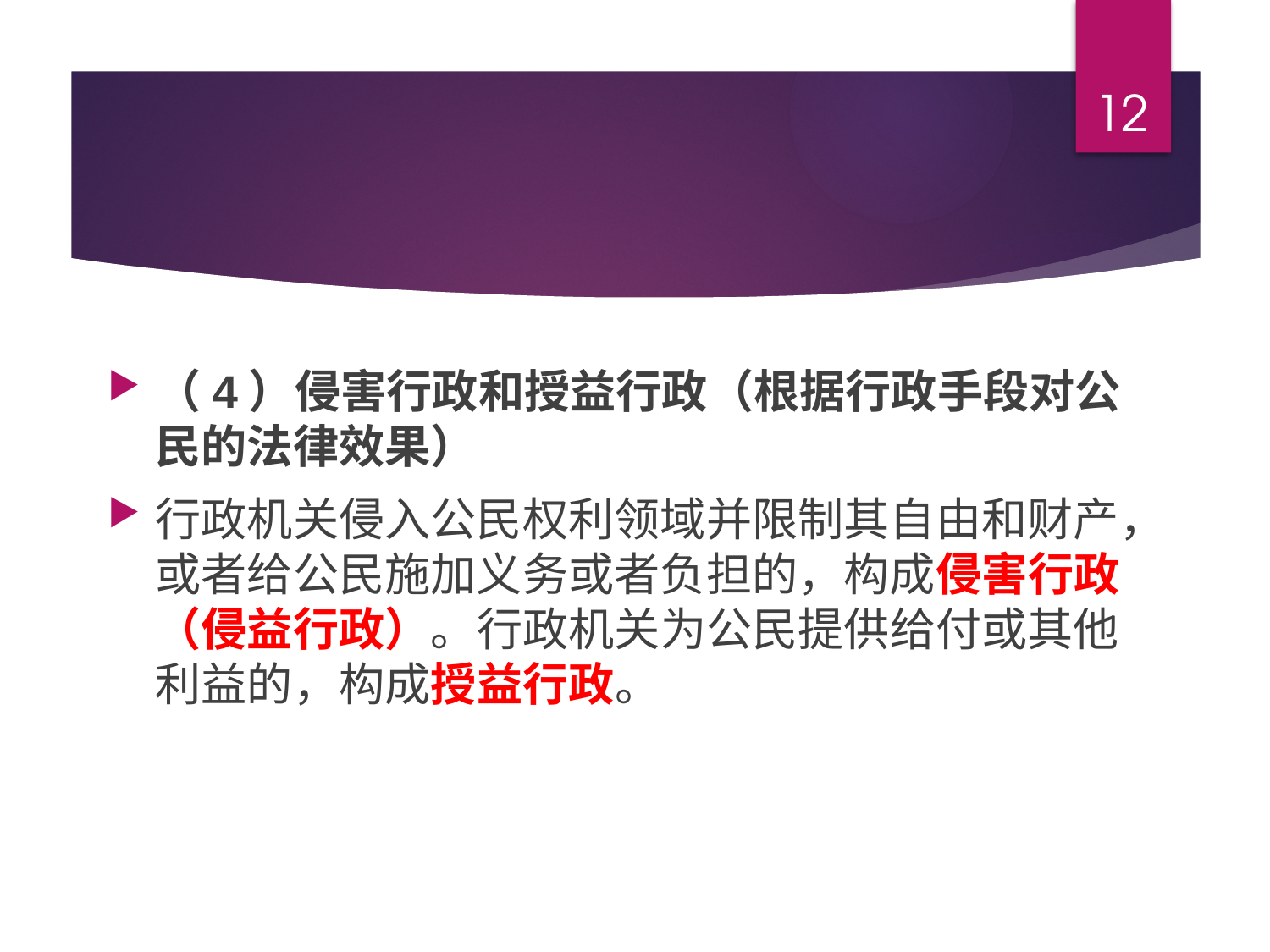

12
#
（4）侵害行政和授益行政（根据行政手段对公民的法律效果）
行政机关侵入公民权利领域并限制其自由和财产，或者给公民施加义务或者负担的，构成侵害行政（侵益行政）。行政机关为公民提供给付或其他利益的，构成授益行政。